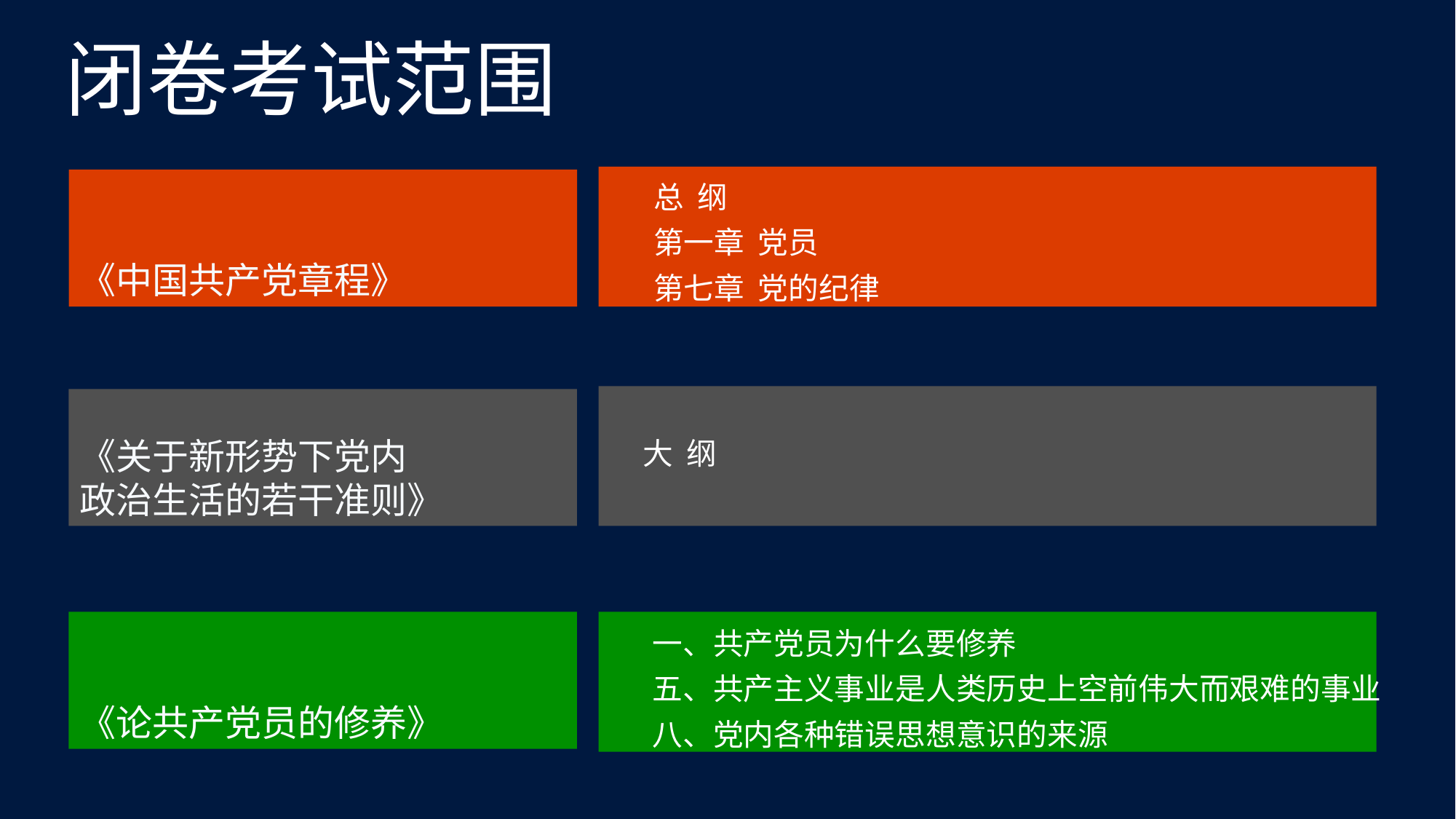

闭卷考试范围
总  纲
第一章  党员
第七章  党的纪律

《中国共产党章程》

大  纲

《关于新形势下党内
政治生活的若干准则》
一、共产党员为什么要修养
五、共产主义事业是人类历史上空前伟大而艰难的事业
八、党内各种错误思想意识的来源
《论共产党员的修养》